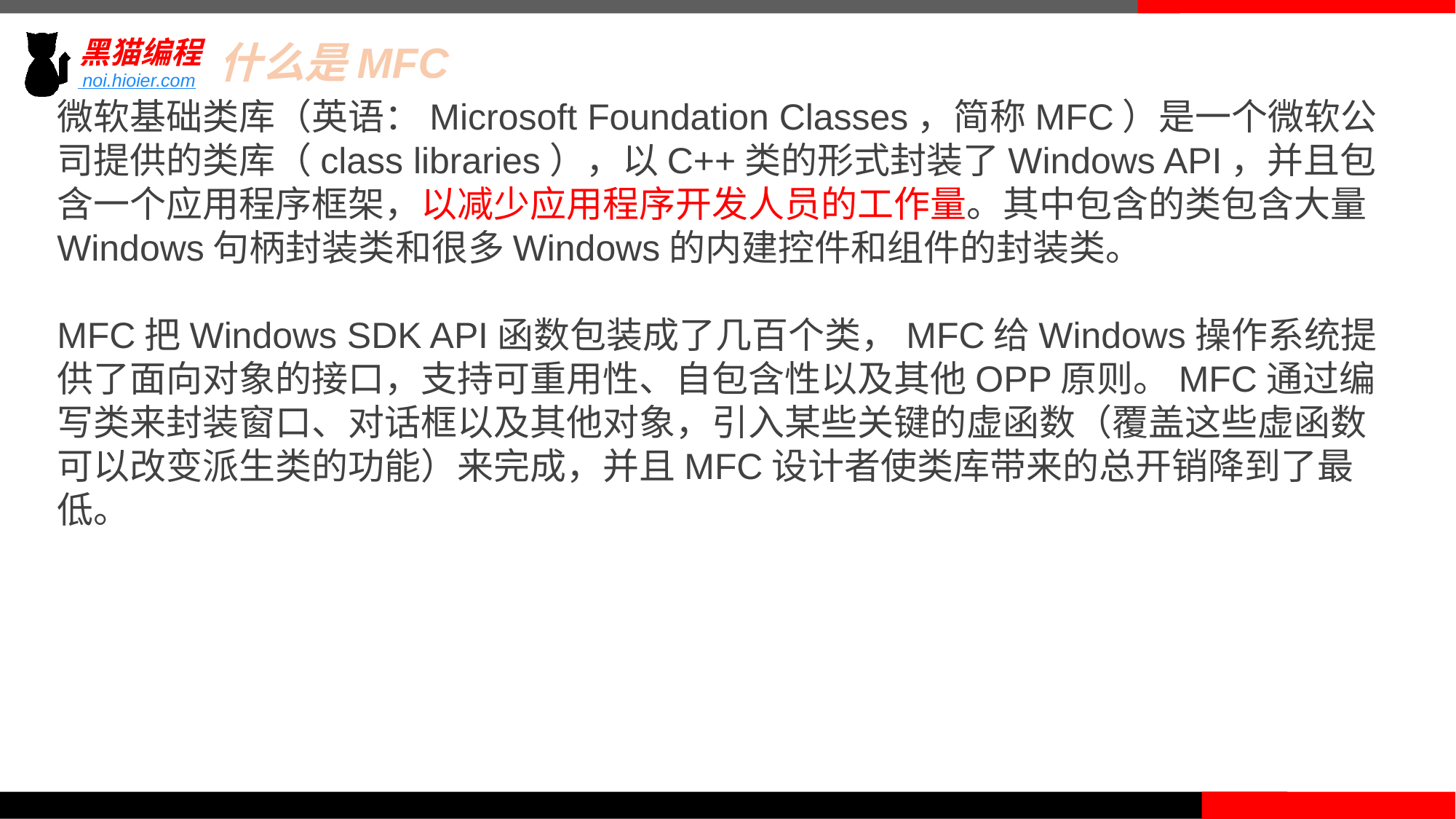

什么是MFC
微软基础类库（英语：Microsoft Foundation Classes，简称MFC）是一个微软公司提供的类库（class libraries），以C++类的形式封装了Windows API，并且包含一个应用程序框架，以减少应用程序开发人员的工作量。其中包含的类包含大量Windows句柄封装类和很多Windows的内建控件和组件的封装类。

MFC把Windows SDK API函数包装成了几百个类，MFC给Windows操作系统提供了面向对象的接口，支持可重用性、自包含性以及其他OPP原则。MFC通过编写类来封装窗口、对话框以及其他对象，引入某些关键的虚函数（覆盖这些虚函数可以改变派生类的功能）来完成，并且MFC设计者使类库带来的总开销降到了最低。